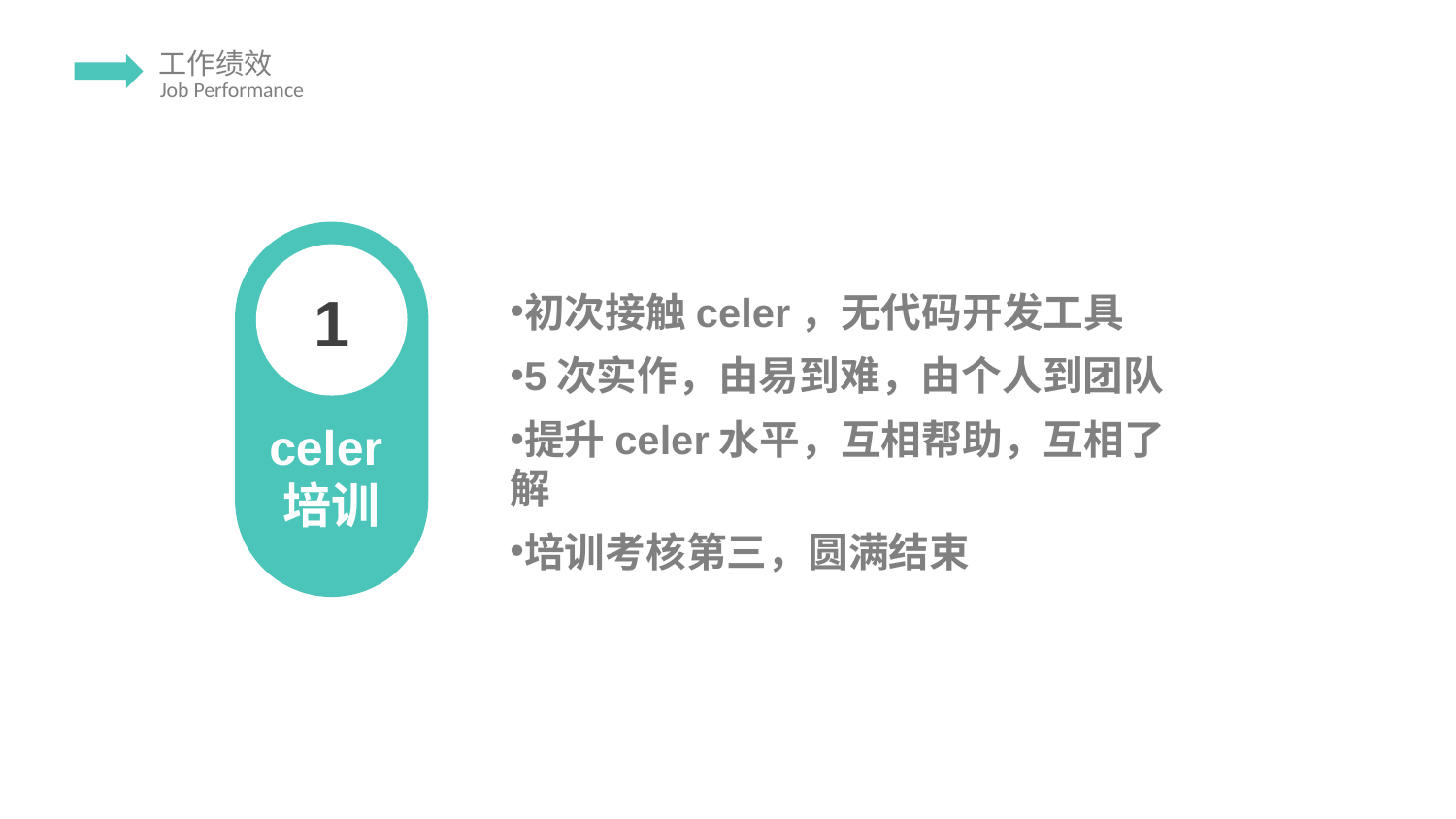

celer培训
1
初次接触celer，无代码开发工具
5次实作，由易到难，由个人到团队
提升celer水平，互相帮助，互相了解
培训考核第三，圆满结束